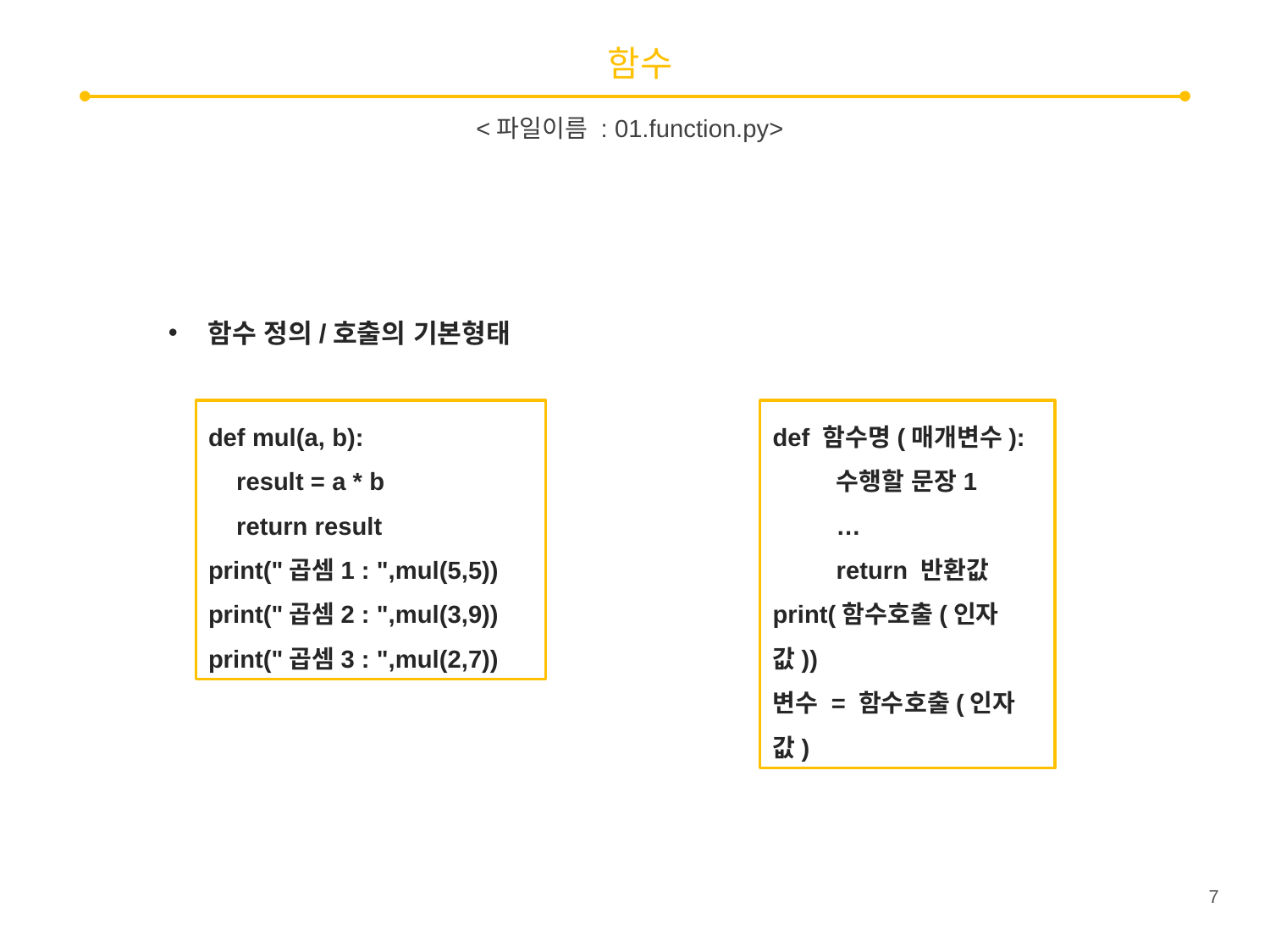

# 함수
<파일이름 : 01.function.py>
함수 정의/호출의 기본형태
def mul(a, b):
    result = a * b
    return result
print("곱셈1 : ",mul(5,5))
print("곱셈2 : ",mul(3,9))
print("곱셈3 : ",mul(2,7))
def 함수명(매개변수):
수행할 문장1
…
return 반환값
print(함수호출(인자값))
변수 = 함수호출(인자값)